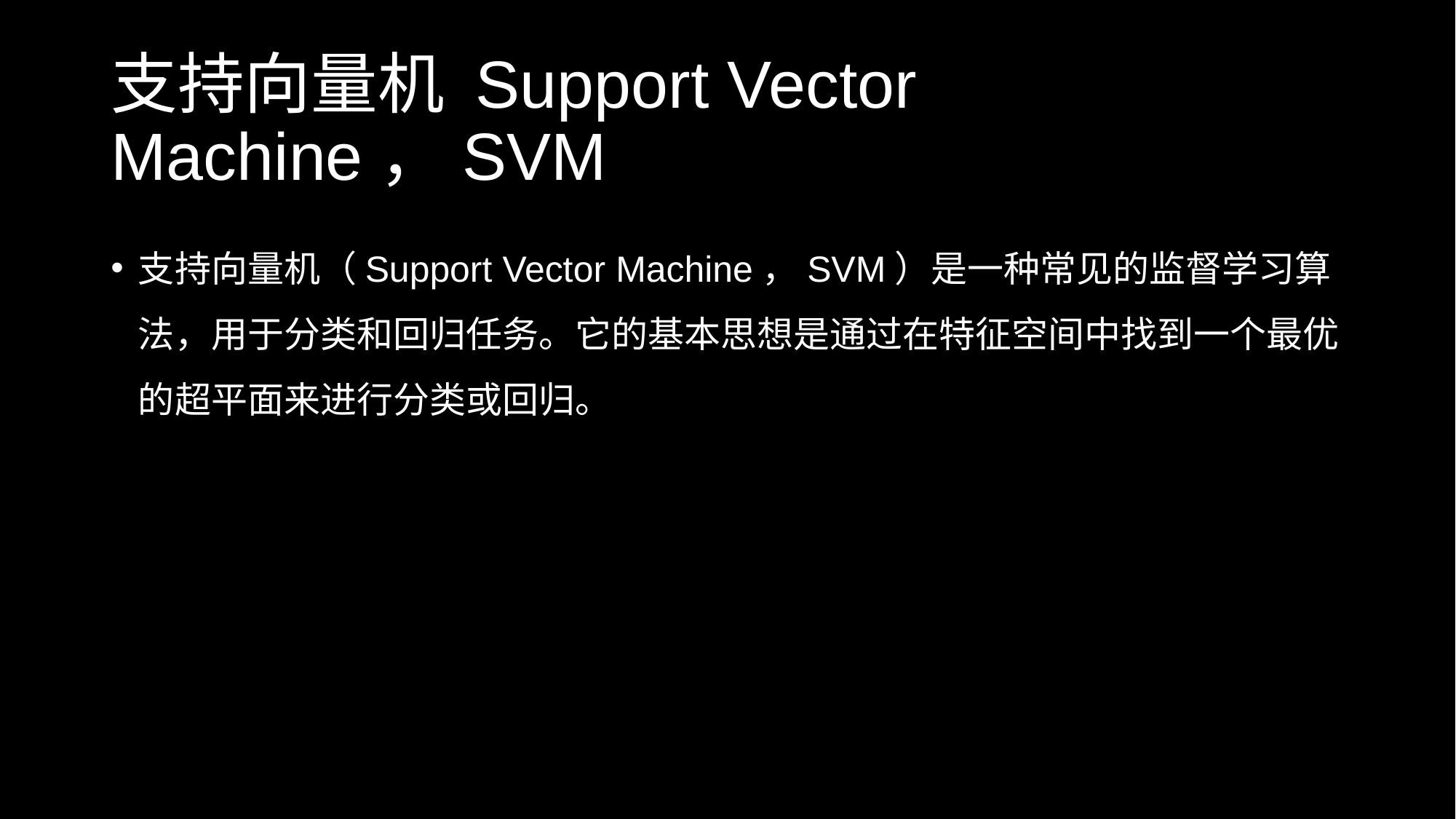

# 支持向量机 Support Vector Machine，SVM
支持向量机（Support Vector Machine，SVM）是一种常见的监督学习算法，用于分类和回归任务。它的基本思想是通过在特征空间中找到一个最优的超平面来进行分类或回归。